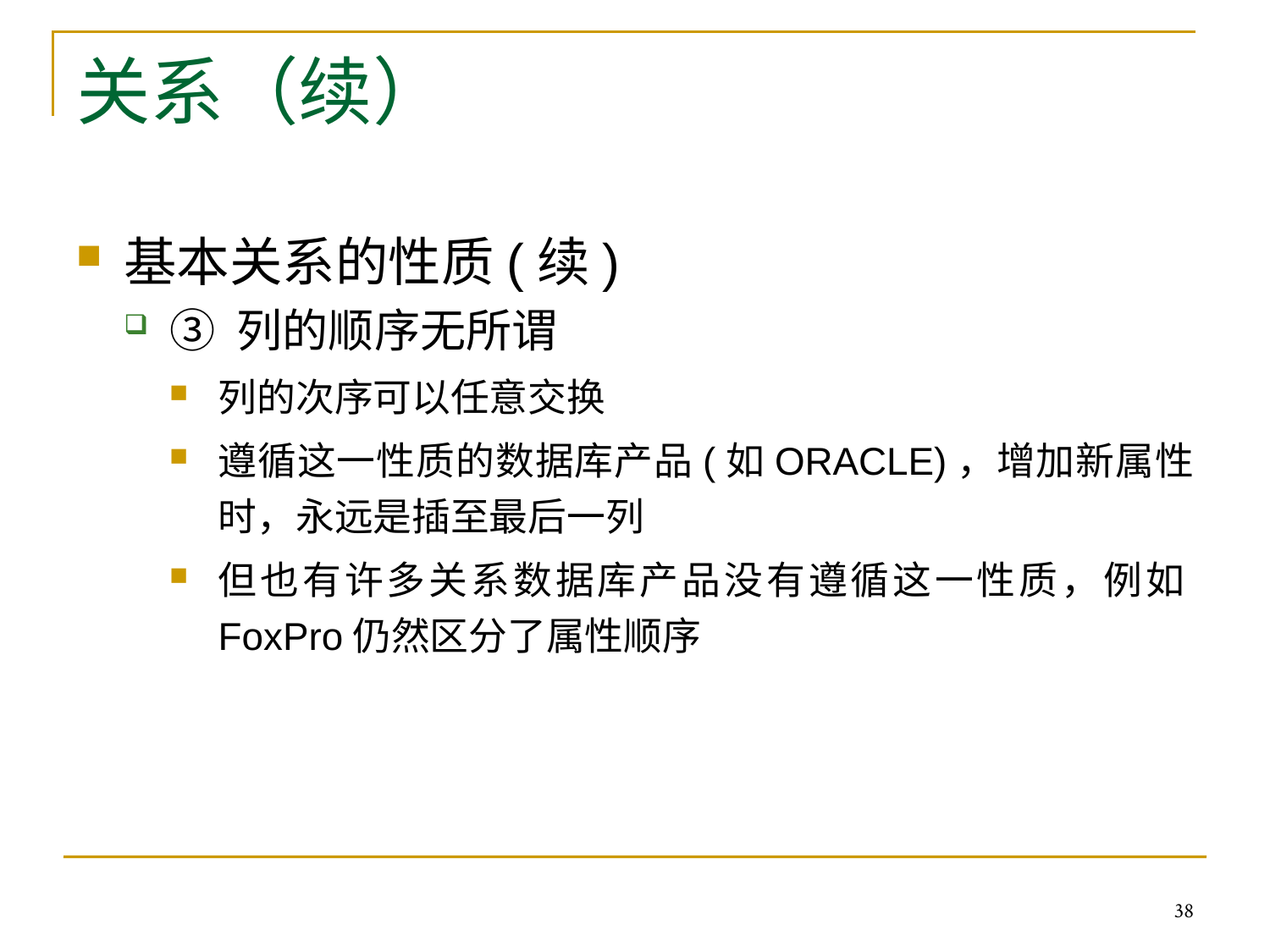

# 关系（续）
基本关系的性质(续)
③ 列的顺序无所谓
列的次序可以任意交换
遵循这一性质的数据库产品(如ORACLE)，增加新属性时，永远是插至最后一列
但也有许多关系数据库产品没有遵循这一性质，例如FoxPro仍然区分了属性顺序
38